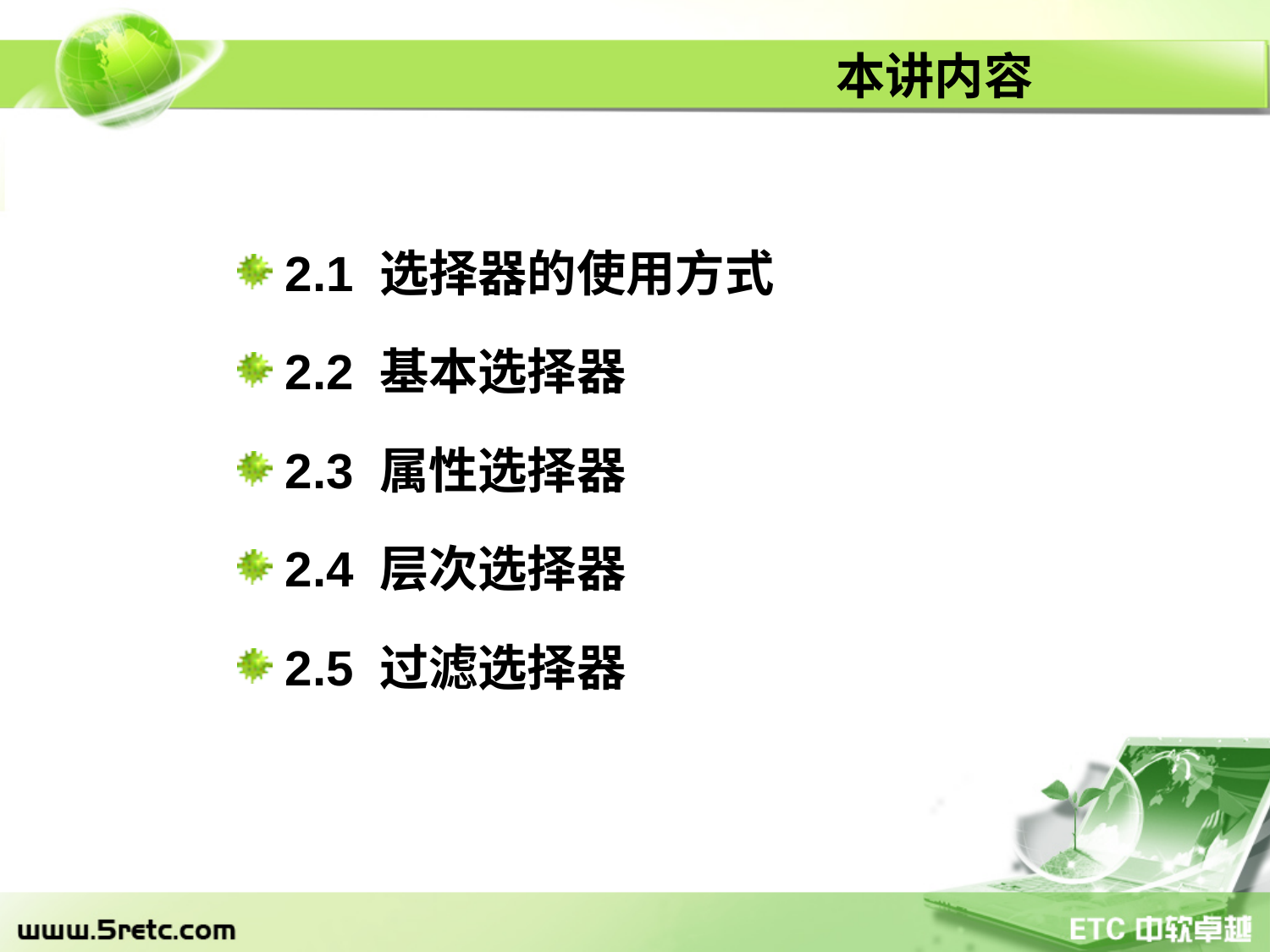

# 本讲内容
2.1 选择器的使用方式
2.2 基本选择器
2.3 属性选择器
2.4 层次选择器
2.5 过滤选择器